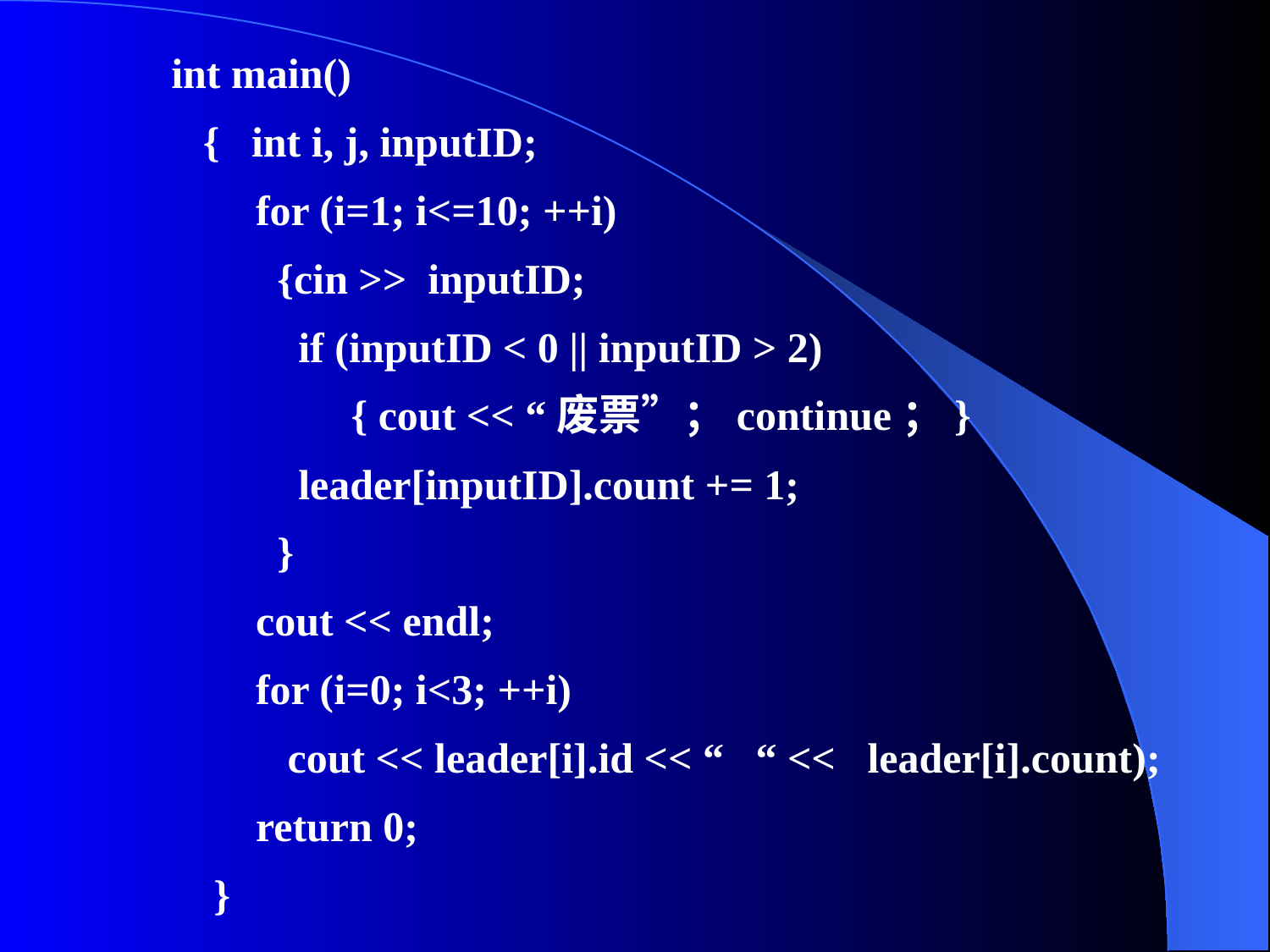

int main()
   {   int i, j, inputID;
        for (i=1; i<=10; ++i)
          {cin >>  inputID;
            if (inputID < 0 || inputID > 2)
                 { cout << “废票”；continue；}
            leader[inputID].count += 1;
          }
        cout << endl;
        for (i=0; i<3; ++i)
           cout << leader[i].id << “   “ <<   leader[i].count);
        return 0;
    }